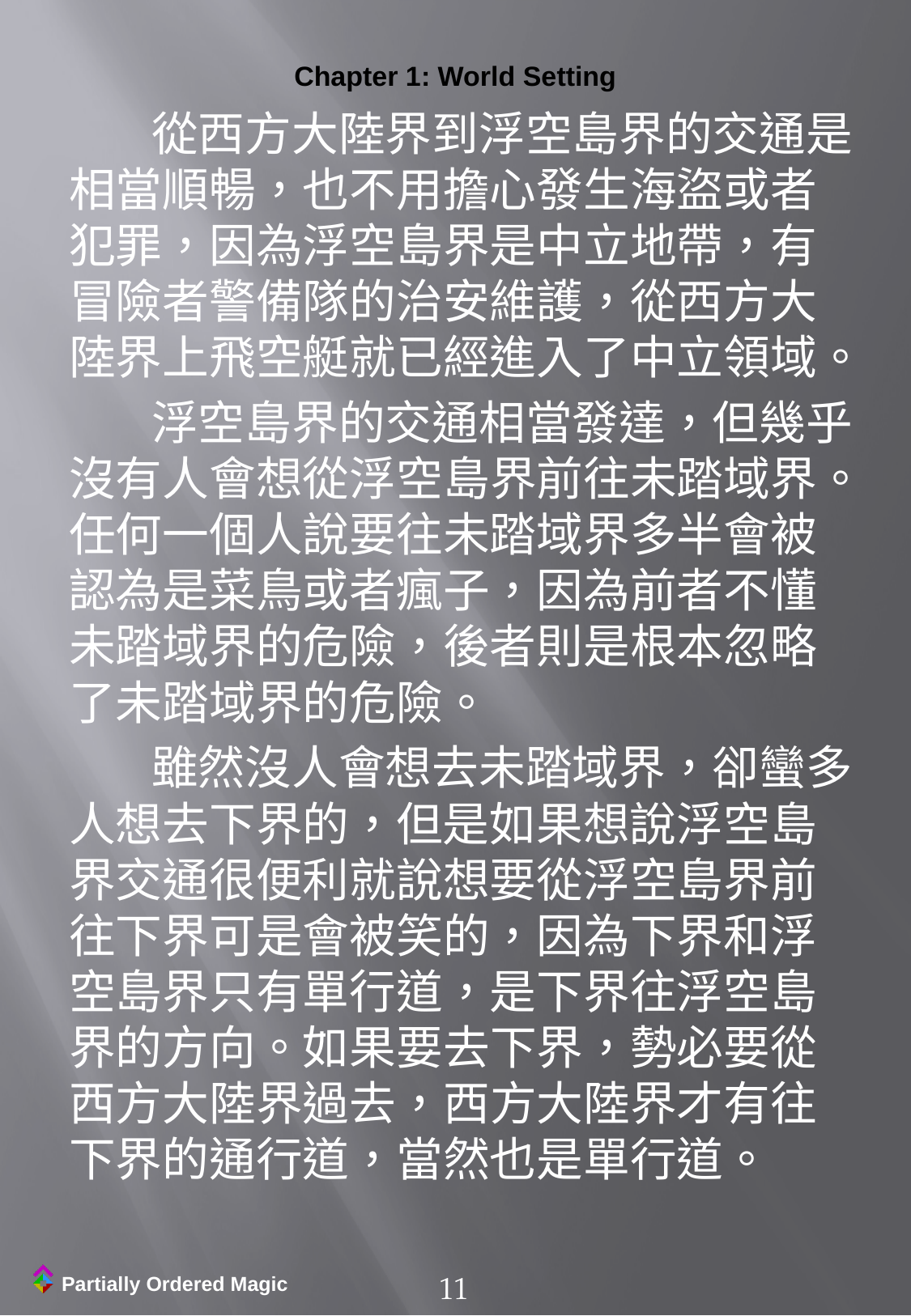

# Chapter 1: World Setting
從西方大陸界到浮空島界的交通是相當順暢，也不用擔心發生海盜或者犯罪，因為浮空島界是中立地帶，有冒險者警備隊的治安維護，從西方大陸界上飛空艇就已經進入了中立領域。
浮空島界的交通相當發達，但幾乎沒有人會想從浮空島界前往未踏域界。任何一個人說要往未踏域界多半會被認為是菜鳥或者瘋子，因為前者不懂未踏域界的危險，後者則是根本忽略了未踏域界的危險。
雖然沒人會想去未踏域界，卻蠻多人想去下界的，但是如果想說浮空島界交通很便利就說想要從浮空島界前往下界可是會被笑的，因為下界和浮空島界只有單行道，是下界往浮空島界的方向。如果要去下界，勢必要從西方大陸界過去，西方大陸界才有往下界的通行道，當然也是單行道。